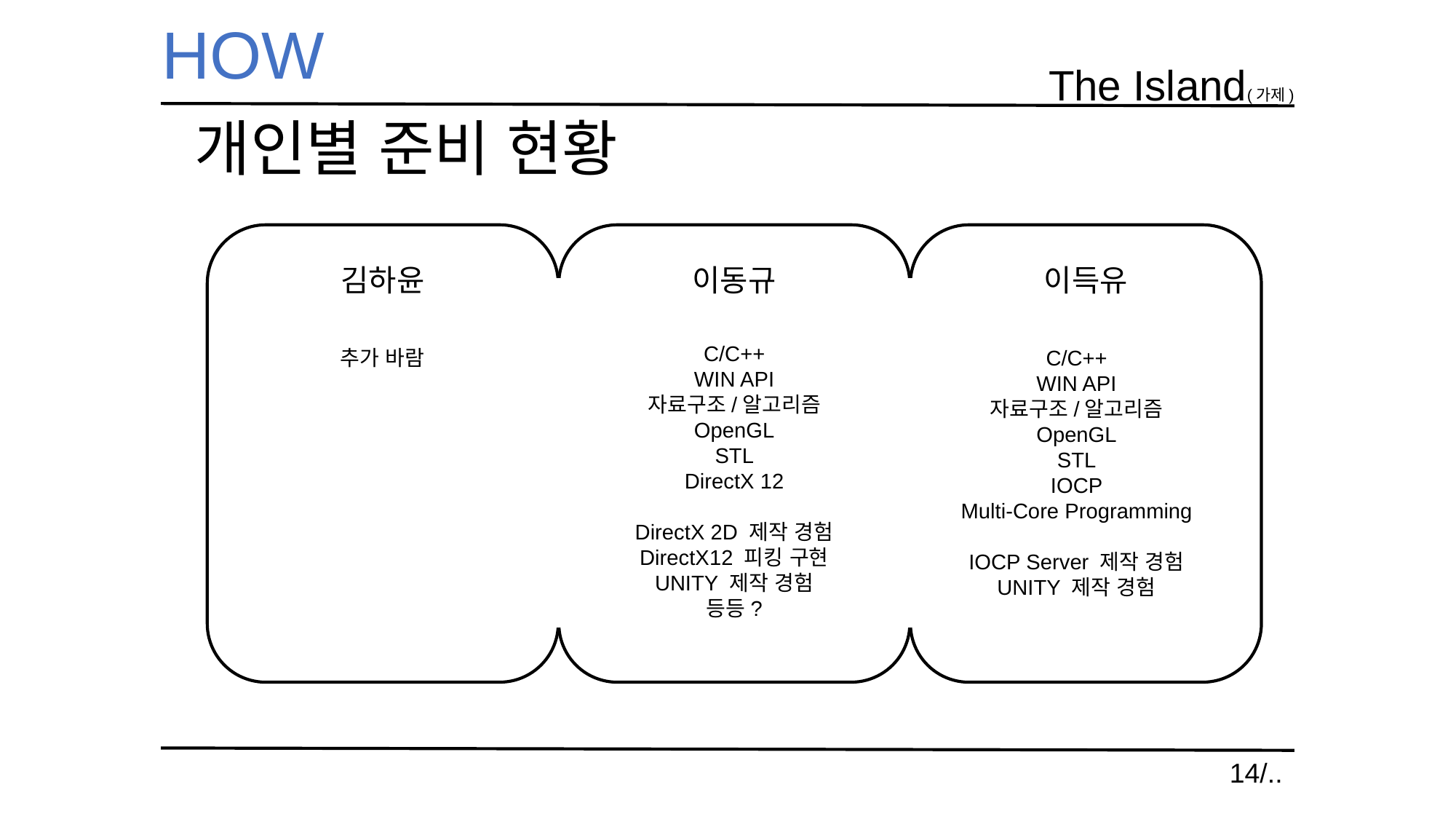

HOW
The Island(가제)
개인별 준비 현황

김하윤
이동규
이득유

C/C++
WIN API
자료구조/알고리즘
OpenGL
STL
DirectX 12

DirectX 2D 제작 경험
DirectX12 피킹 구현
UNITY 제작 경험
등등?
추가 바람
C/C++
WIN API
자료구조/알고리즘
OpenGL
STL
IOCP
Multi-Core Programming

IOCP Server 제작 경험
UNITY 제작 경험
14/..